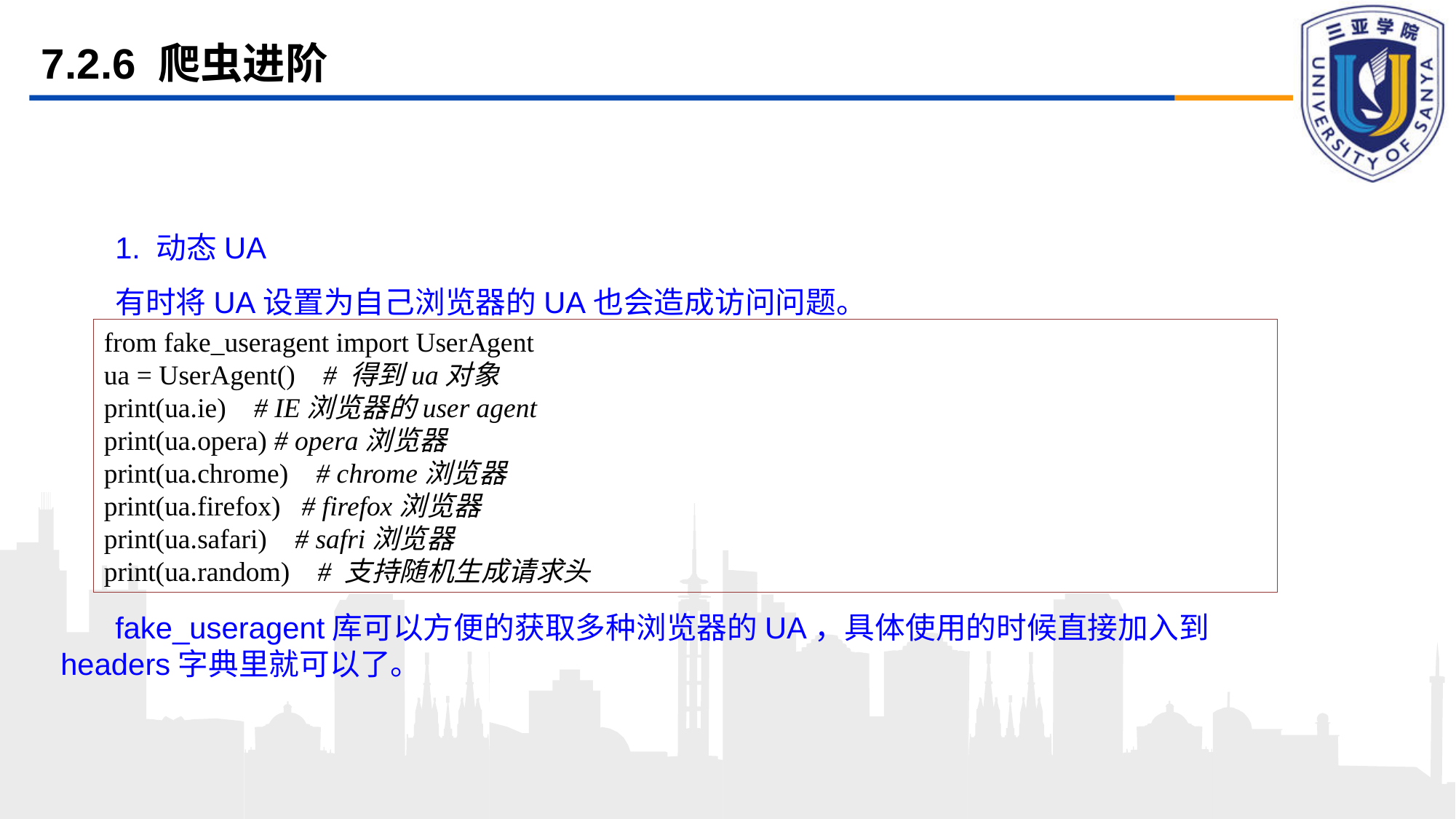

# 7.2.6 爬虫进阶
1. 动态UA
有时将UA设置为自己浏览器的UA也会造成访问问题。
from fake_useragent import UserAgent
ua = UserAgent()    # 得到ua对象
print(ua.ie)    # IE浏览器的user agent
print(ua.opera) # opera浏览器
print(ua.chrome)    # chrome浏览器
print(ua.firefox)   # firefox浏览器
print(ua.safari)    # safri浏览器
print(ua.random)    # 支持随机生成请求头
fake_useragent库可以方便的获取多种浏览器的UA，具体使用的时候直接加入到headers字典里就可以了。